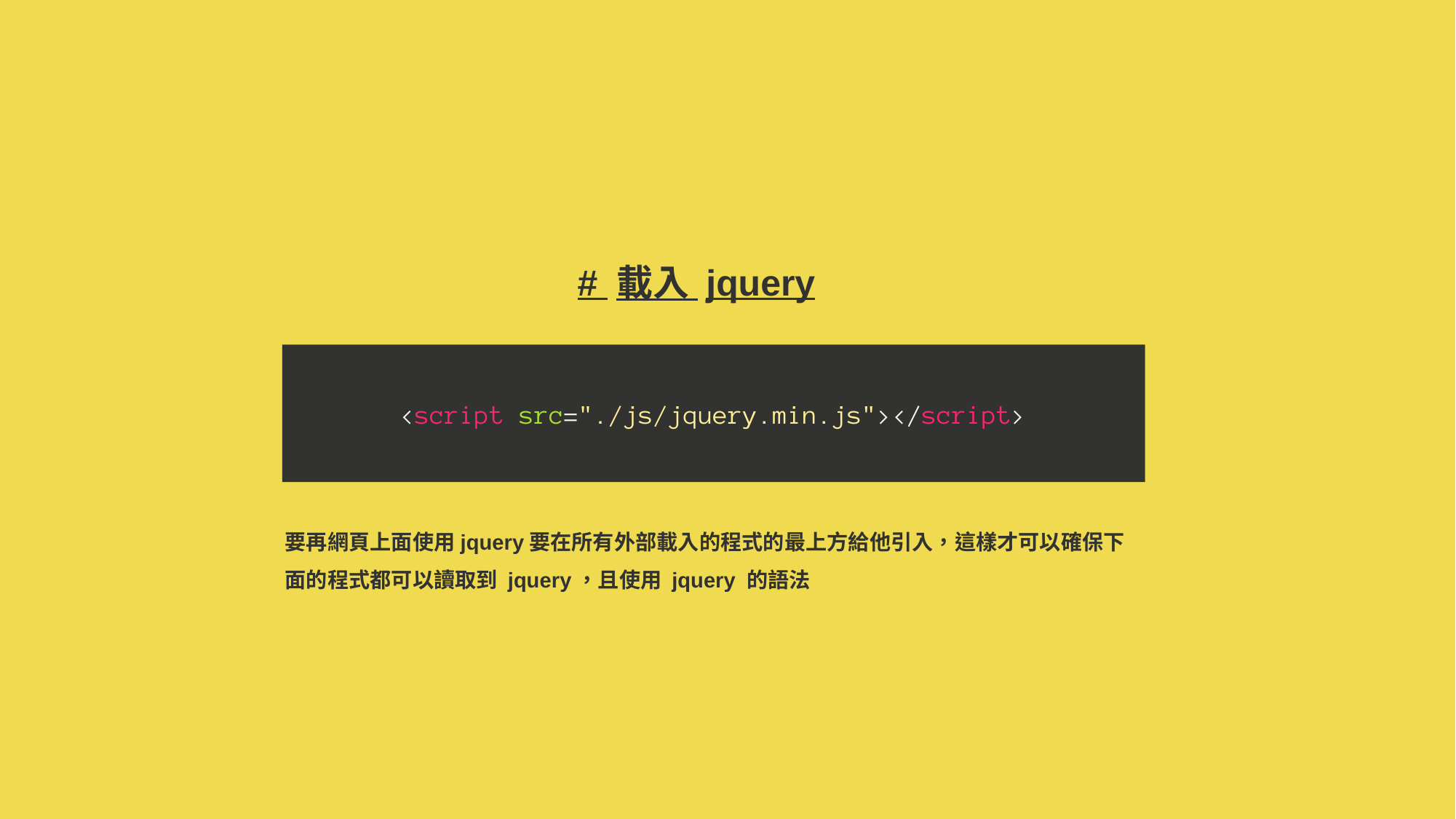

# # 載入 jquery

<script src="./js/jquery.min.js"></script>
要再網頁上面使用jquery要在所有外部載入的程式的最上方給他引入，這樣才可以確保下面的程式都可以讀取到 jquery，且使用 jquery 的語法